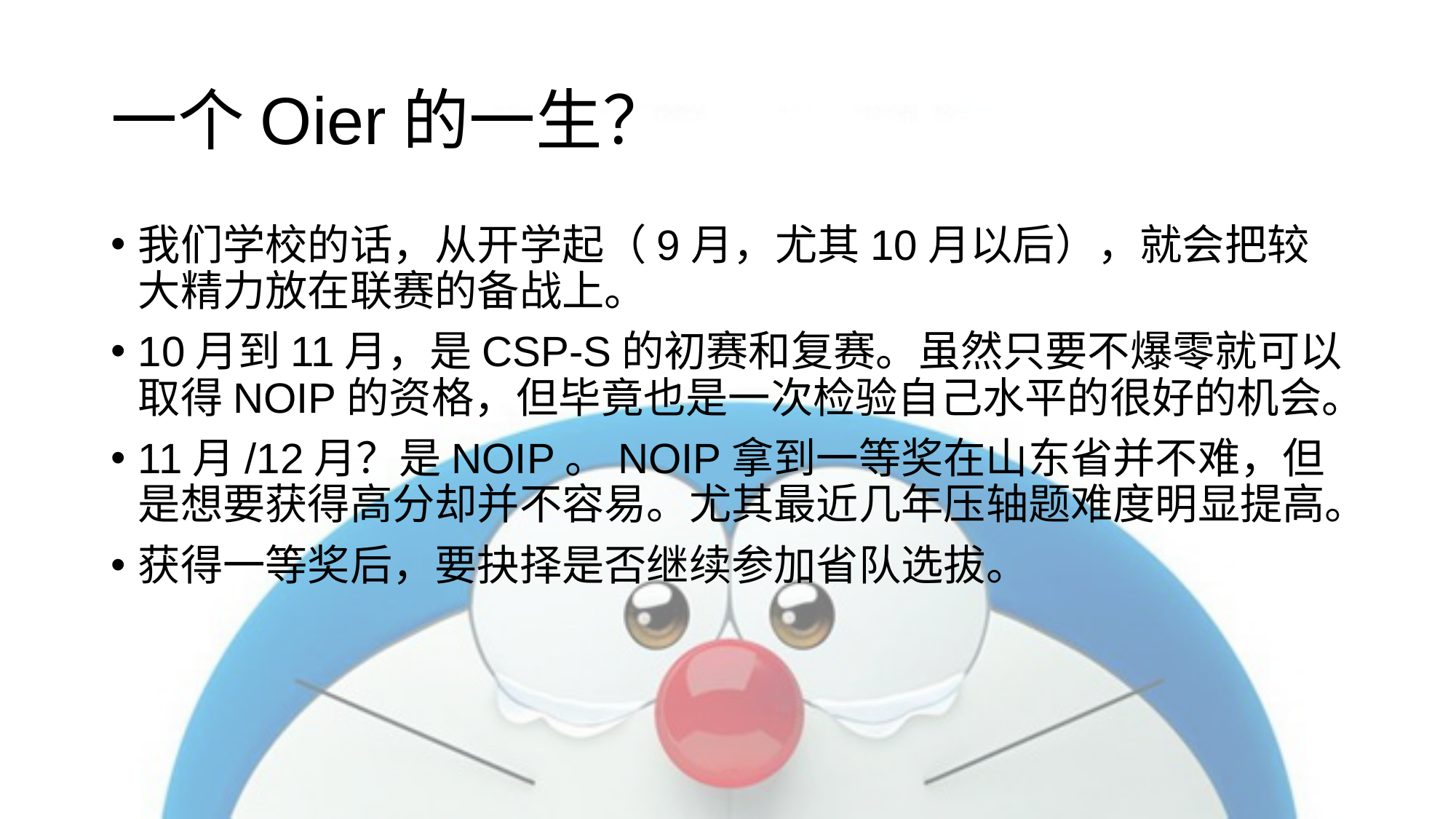

# 一个Oier的一生？
我们学校的话，从开学起（9月，尤其10月以后），就会把较大精力放在联赛的备战上。
10月到11月，是CSP-S的初赛和复赛。虽然只要不爆零就可以取得NOIP的资格，但毕竟也是一次检验自己水平的很好的机会。
11月/12月？是NOIP。NOIP拿到一等奖在山东省并不难，但是想要获得高分却并不容易。尤其最近几年压轴题难度明显提高。
获得一等奖后，要抉择是否继续参加省队选拔。